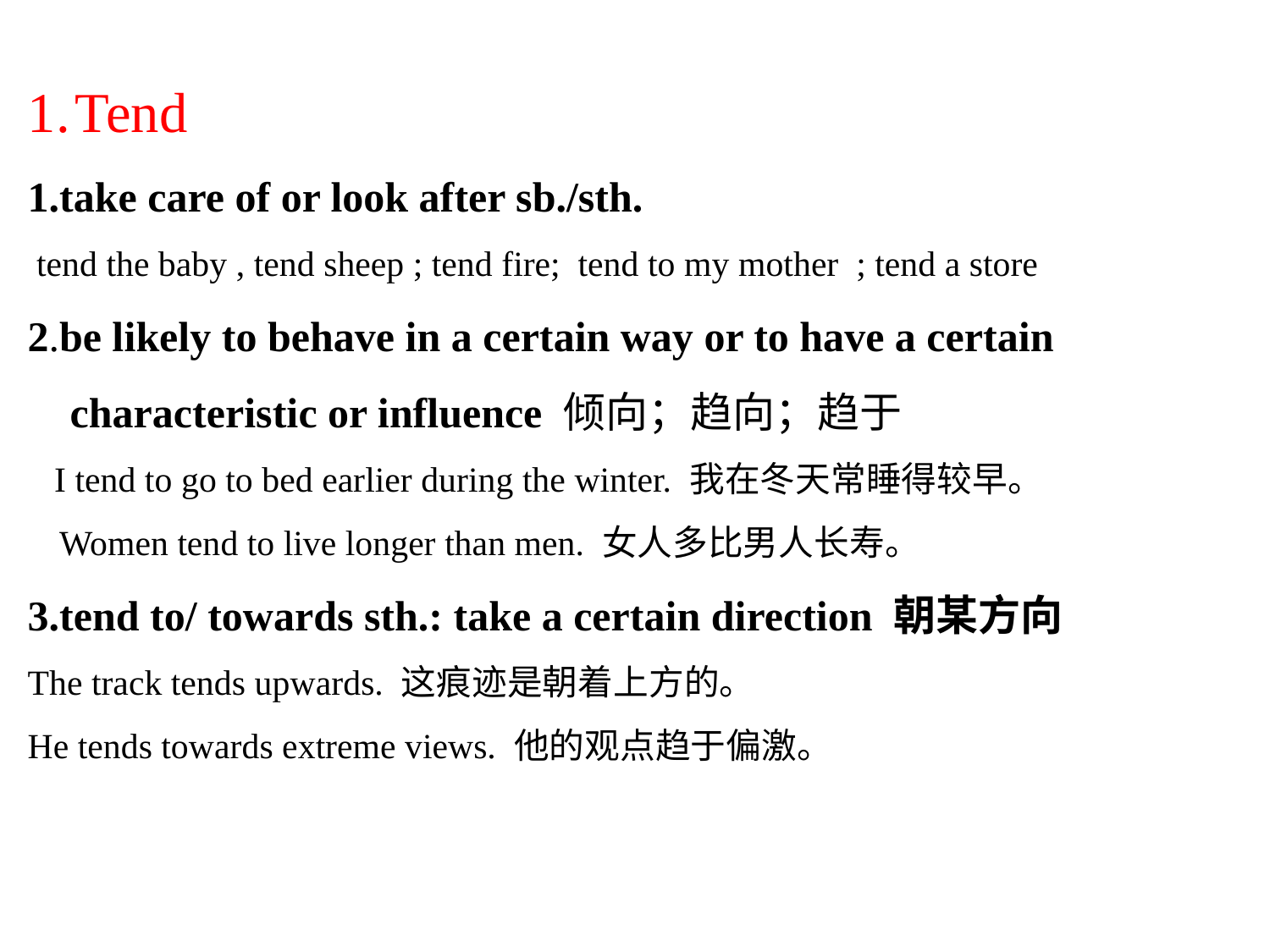

Tend
1.take care of or look after sb./sth.
 tend the baby , tend sheep ; tend fire;  tend to my mother  ; tend a store
2.be likely to behave in a certain way or to have a certain
    characteristic or influence 倾向；趋向；趋于
   I tend to go to bed earlier during the winter. 我在冬天常睡得较早。
Women tend to live longer than men. 女人多比男人长寿。
3.tend to/ towards sth.: take a certain direction 朝某方向
The track tends upwards. 这痕迹是朝着上方的。
He tends towards extreme views. 他的观点趋于偏激。